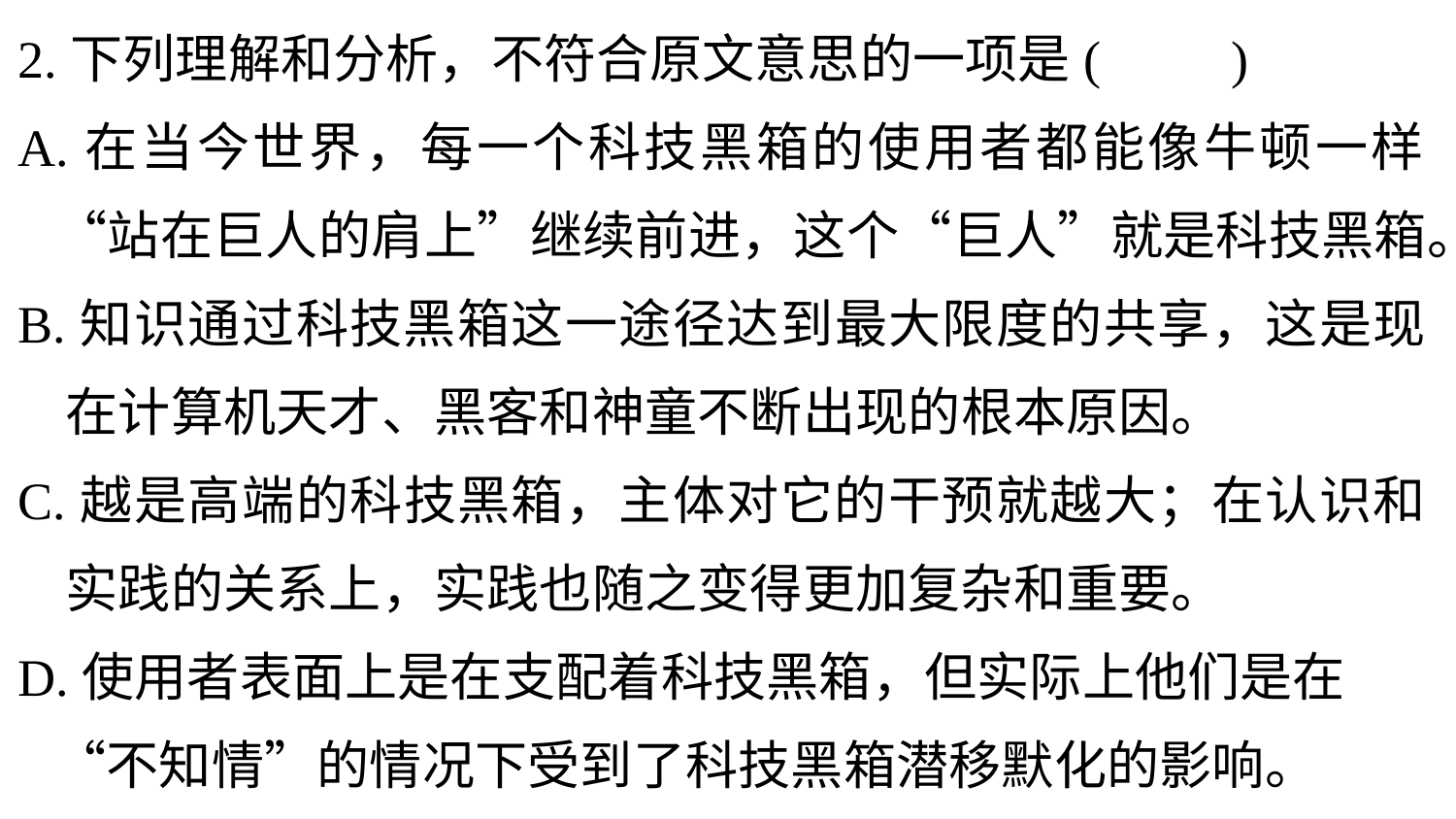

2.下列理解和分析，不符合原文意思的一项是(　　)
A.在当今世界，每一个科技黑箱的使用者都能像牛顿一样
   “站在巨人的肩上”继续前进，这个“巨人”就是科技黑箱。
B.知识通过科技黑箱这一途径达到最大限度的共享，这是现
    在计算机天才、黑客和神童不断出现的根本原因。
C.越是高端的科技黑箱，主体对它的干预就越大；在认识和
    实践的关系上，实践也随之变得更加复杂和重要。
D.使用者表面上是在支配着科技黑箱，但实际上他们是在
   “不知情”的情况下受到了科技黑箱潜移默化的影响。